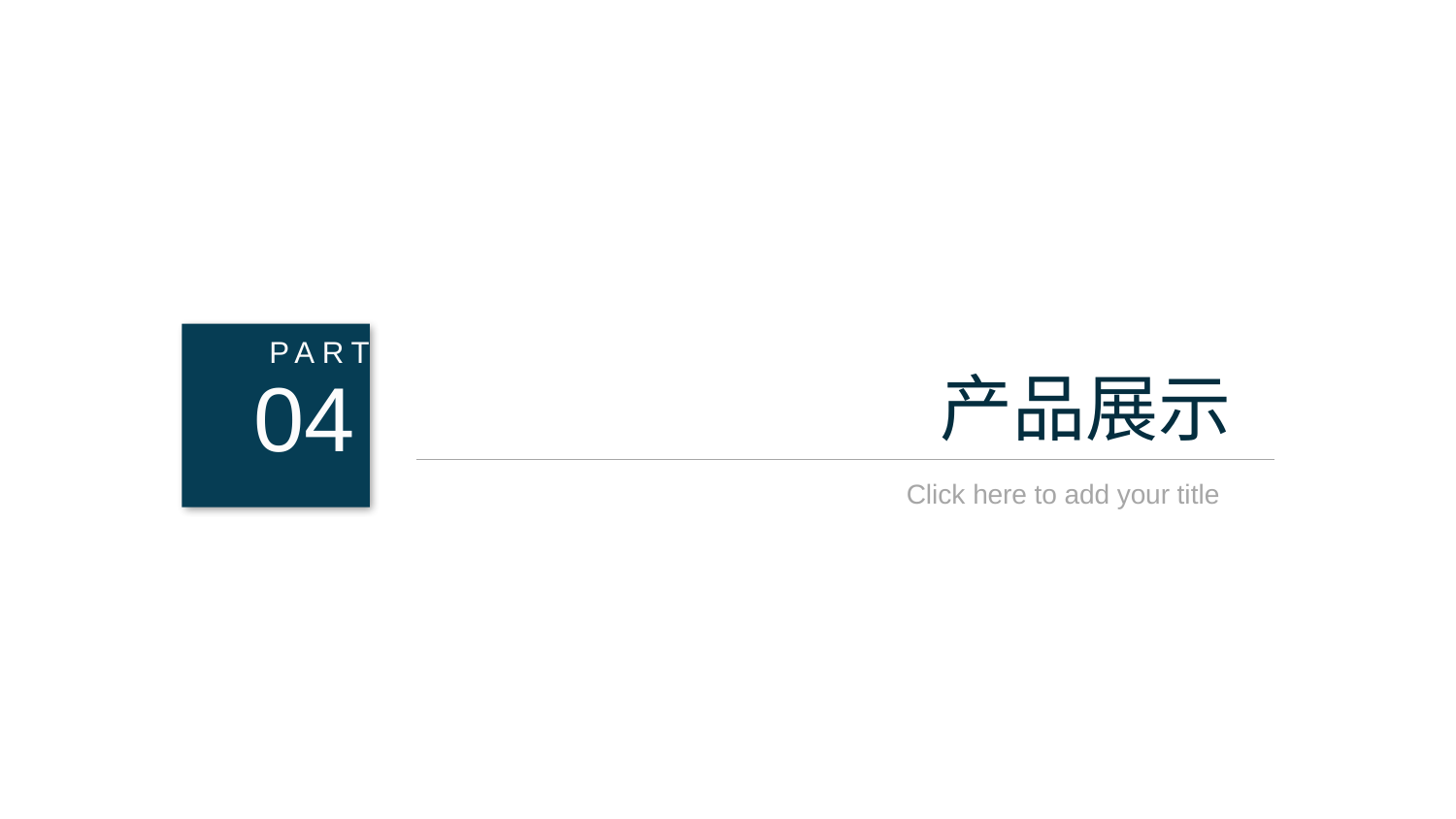

04
PART
产品展示
Click here to add your title